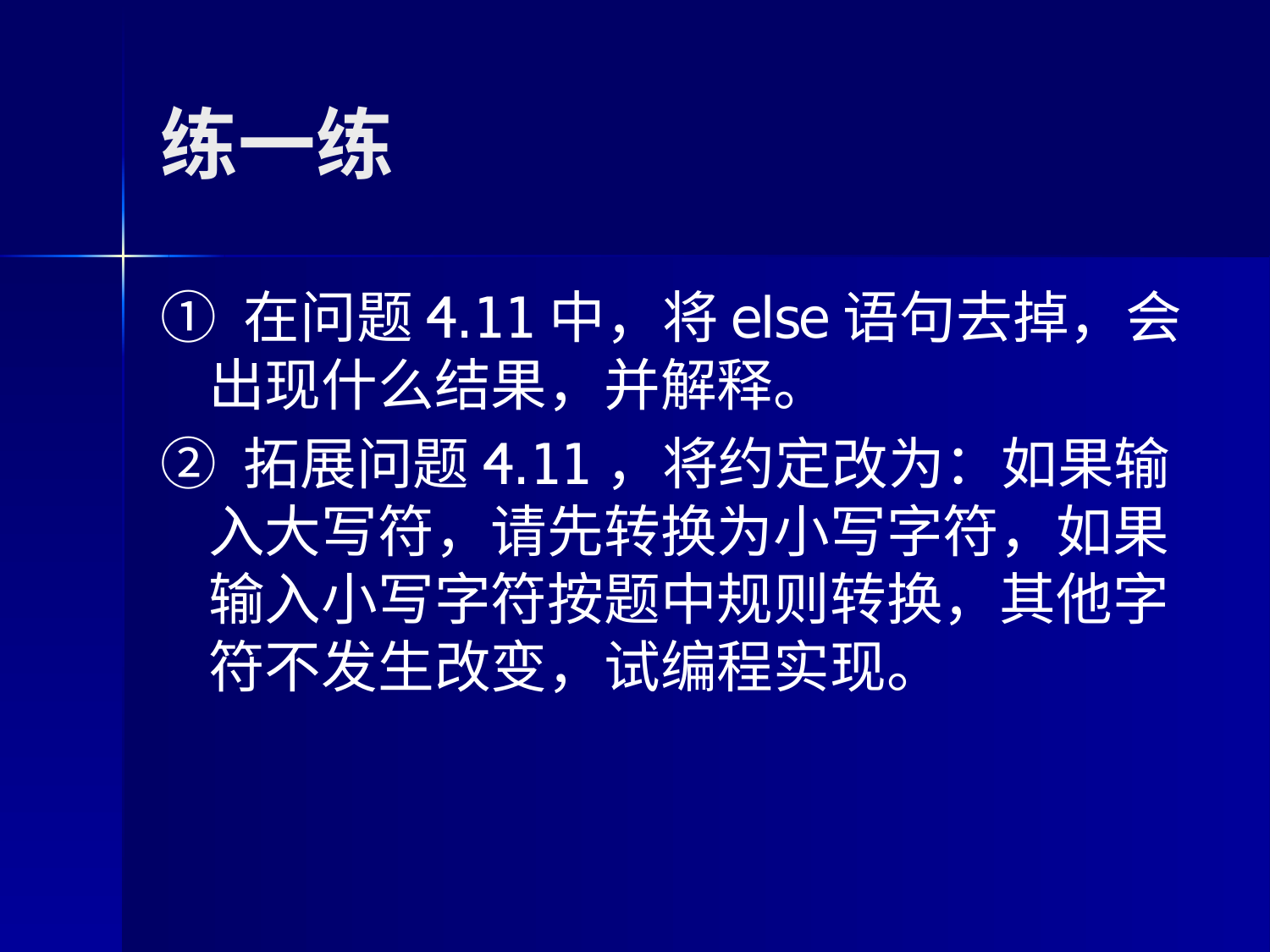

# 练一练
① 在问题4.11中，将else语句去掉，会出现什么结果，并解释。
② 拓展问题4.11，将约定改为：如果输入大写符，请先转换为小写字符，如果输入小写字符按题中规则转换，其他字符不发生改变，试编程实现。